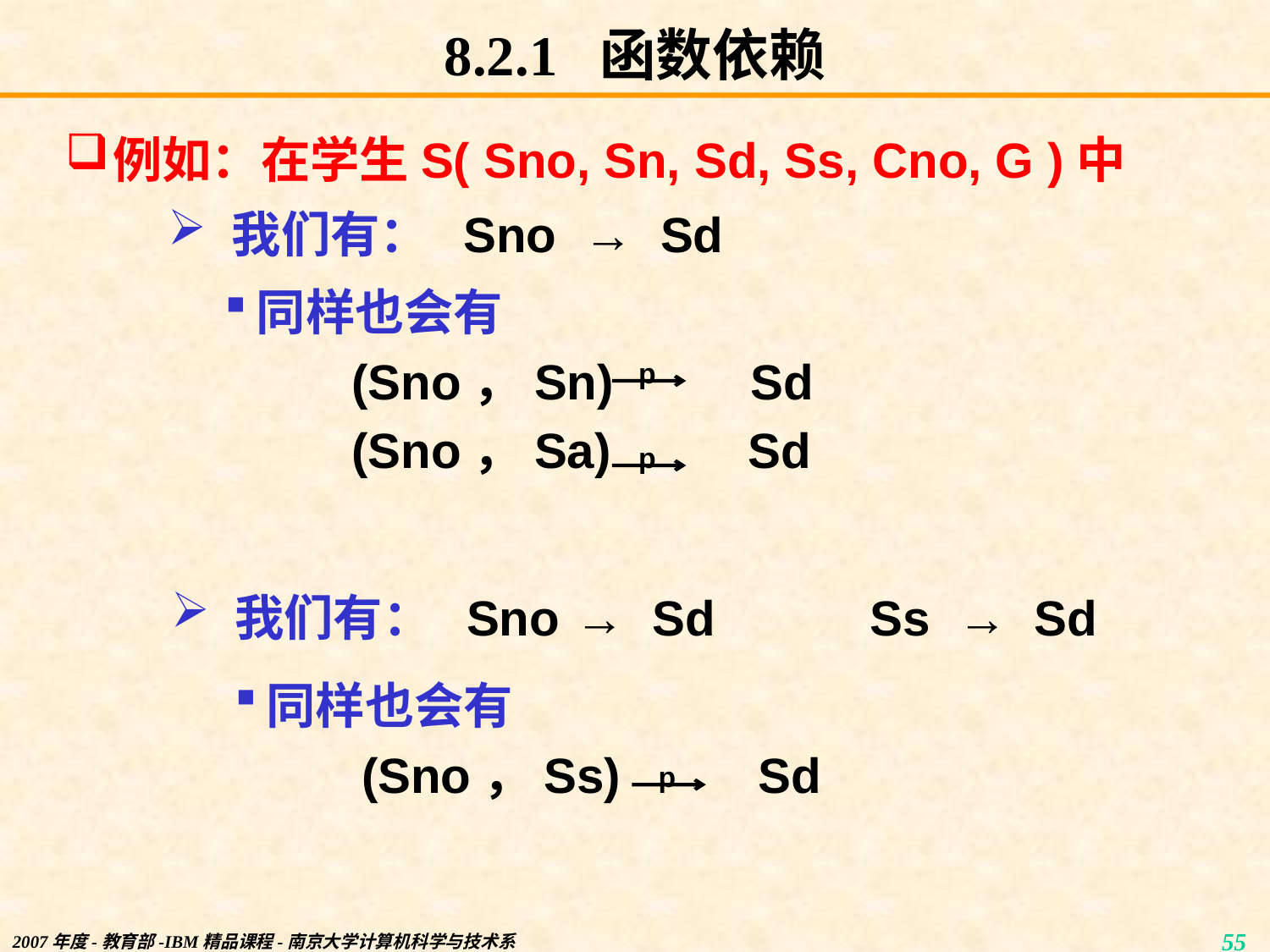

# 8.2.1  函数依赖
例如：在学生S( Sno, Sn, Sd, Ss, Cno, G )中
我们有：  Sno  →  Sd
同样也会有
(Sno，Sn)          Sd
(Sno，Sa)          Sd
p

p

我们有：  Sno  →  Sd		Ss  →  Sd
同样也会有
(Sno，Ss)          Sd
p

55
2007年度-教育部-IBM精品课程-南京大学计算机科学与技术系